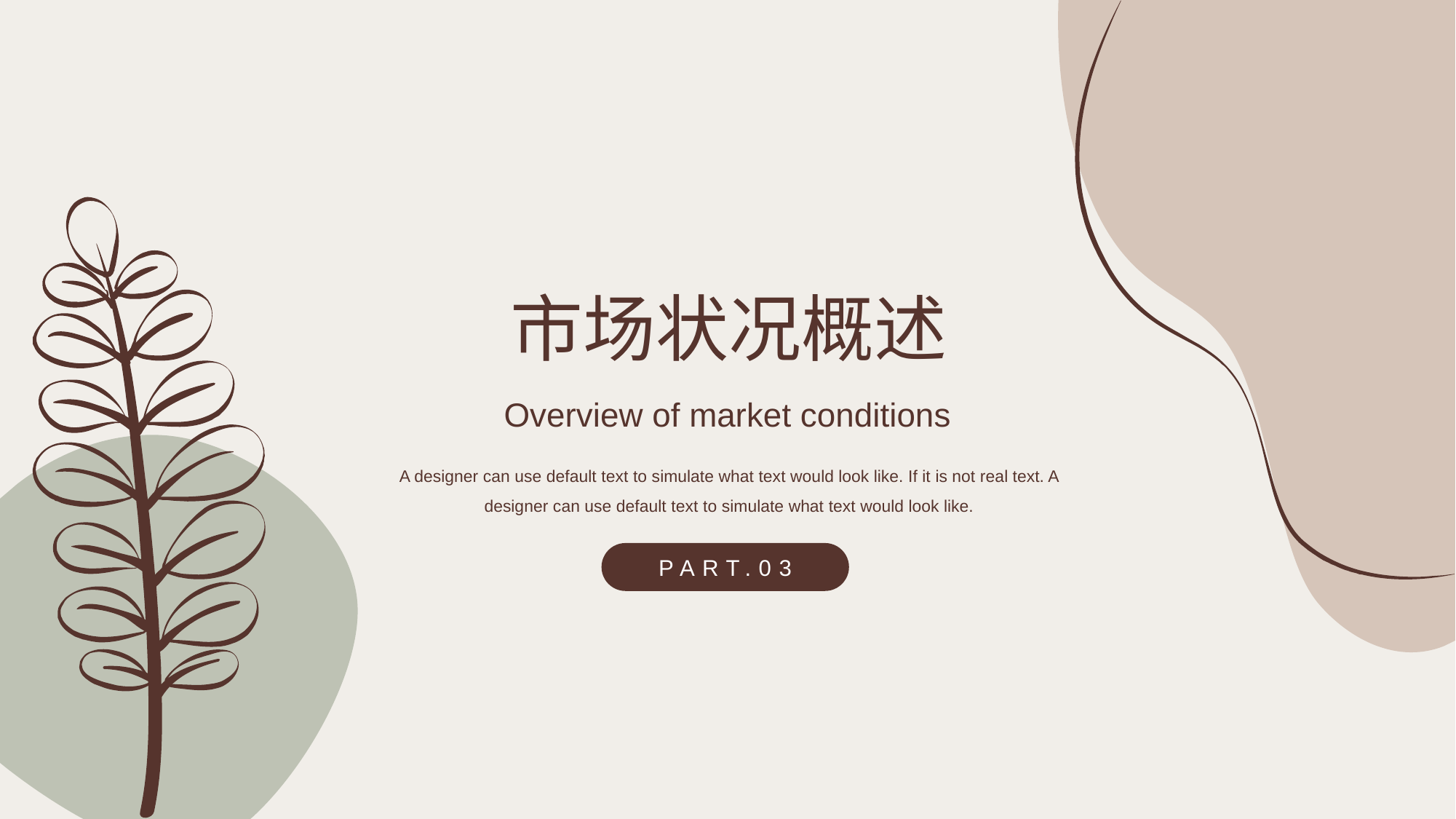

市场状况概述
Overview of market conditions

A designer can use default text to simulate what text would look like. If it is not real text. A designer can use default text to simulate what text would look like.
PART.03